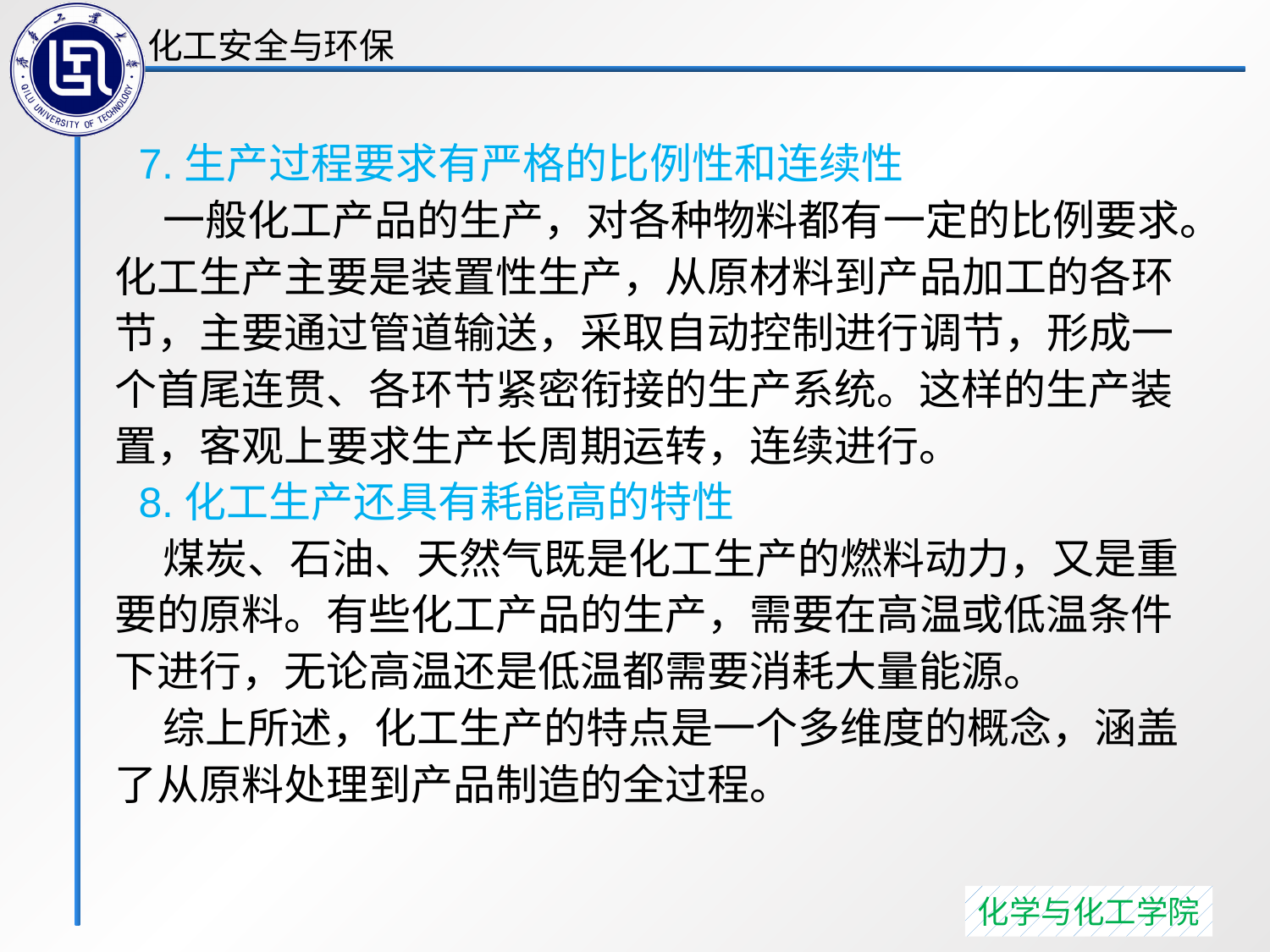

7.生产过程要求有严格的比例性和连续性
    一般化工产品的生产，对各种物料都有一定的比例要求。化工生产主要是装置性生产，从原材料到产品加工的各环节，主要通过管道输送，采取自动控制进行调节，形成一个首尾连贯、各环节紧密衔接的生产系统。这样的生产装置，客观上要求生产长周期运转，连续进行。
  8.化工生产还具有耗能高的特性
    煤炭、石油、天然气既是化工生产的燃料动力，又是重要的原料。有些化工产品的生产，需要在高温或低温条件下进行，无论高温还是低温都需要消耗大量能源。
    综上所述，化工生产的特点是一个多维度的概念，涵盖了从原料处理到产品制造的全过程。